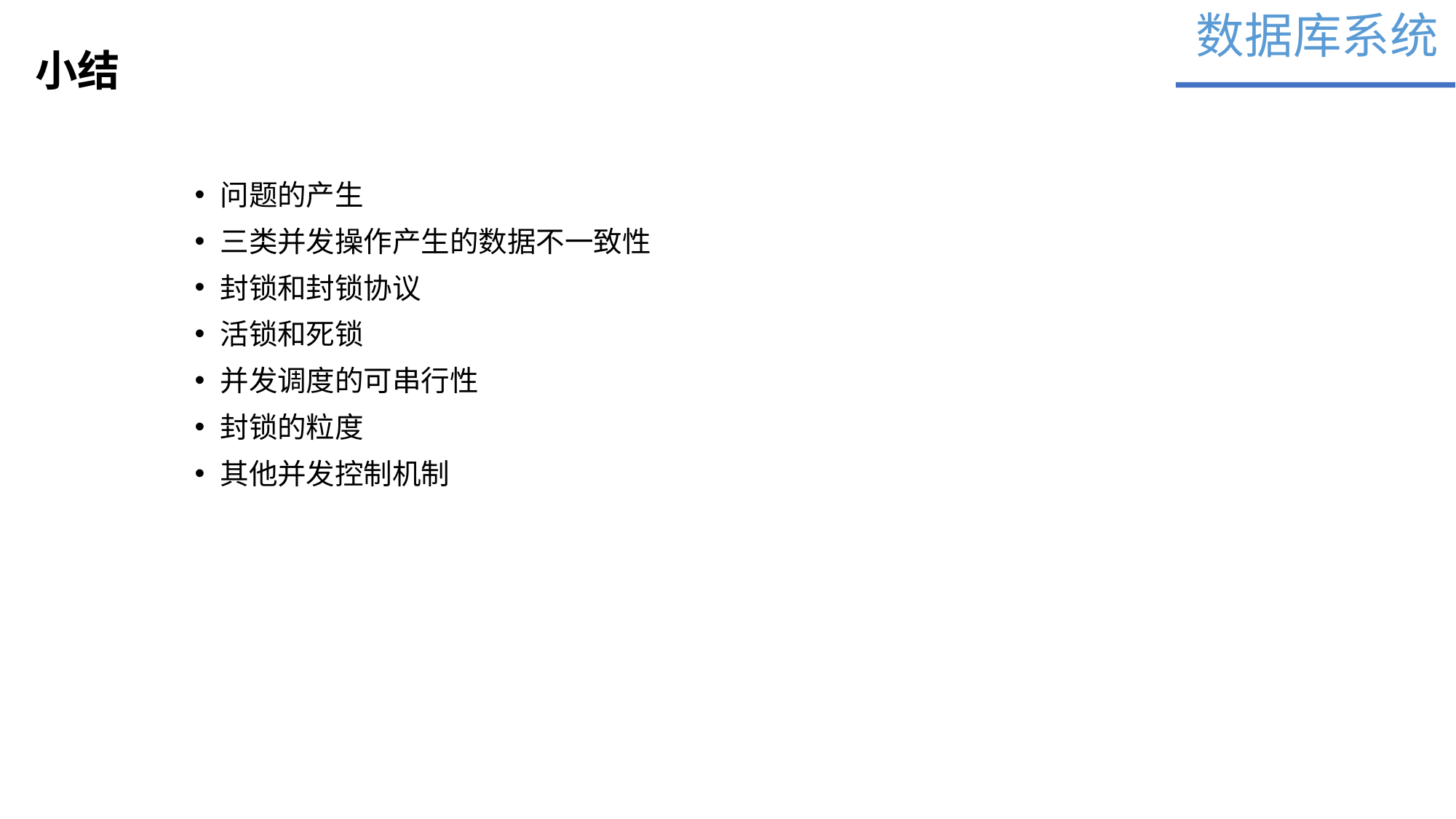

数据库系统
小结

问题的产生
三类并发操作产生的数据不一致性
封锁和封锁协议
活锁和死锁
并发调度的可串行性
封锁的粒度
其他并发控制机制